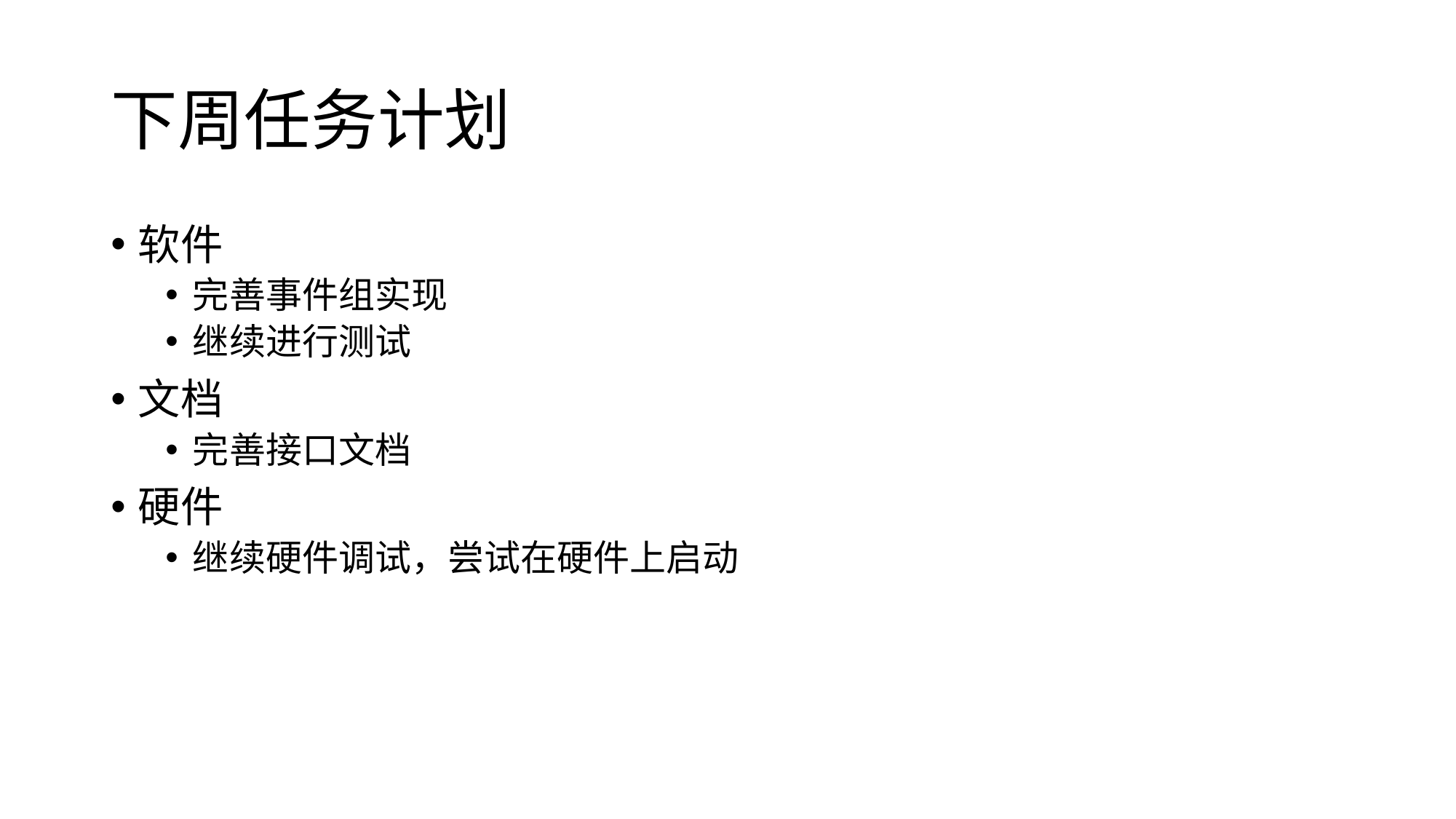

# 下周任务计划
软件
完善事件组实现
继续进行测试
文档
完善接口文档
硬件
继续硬件调试，尝试在硬件上启动